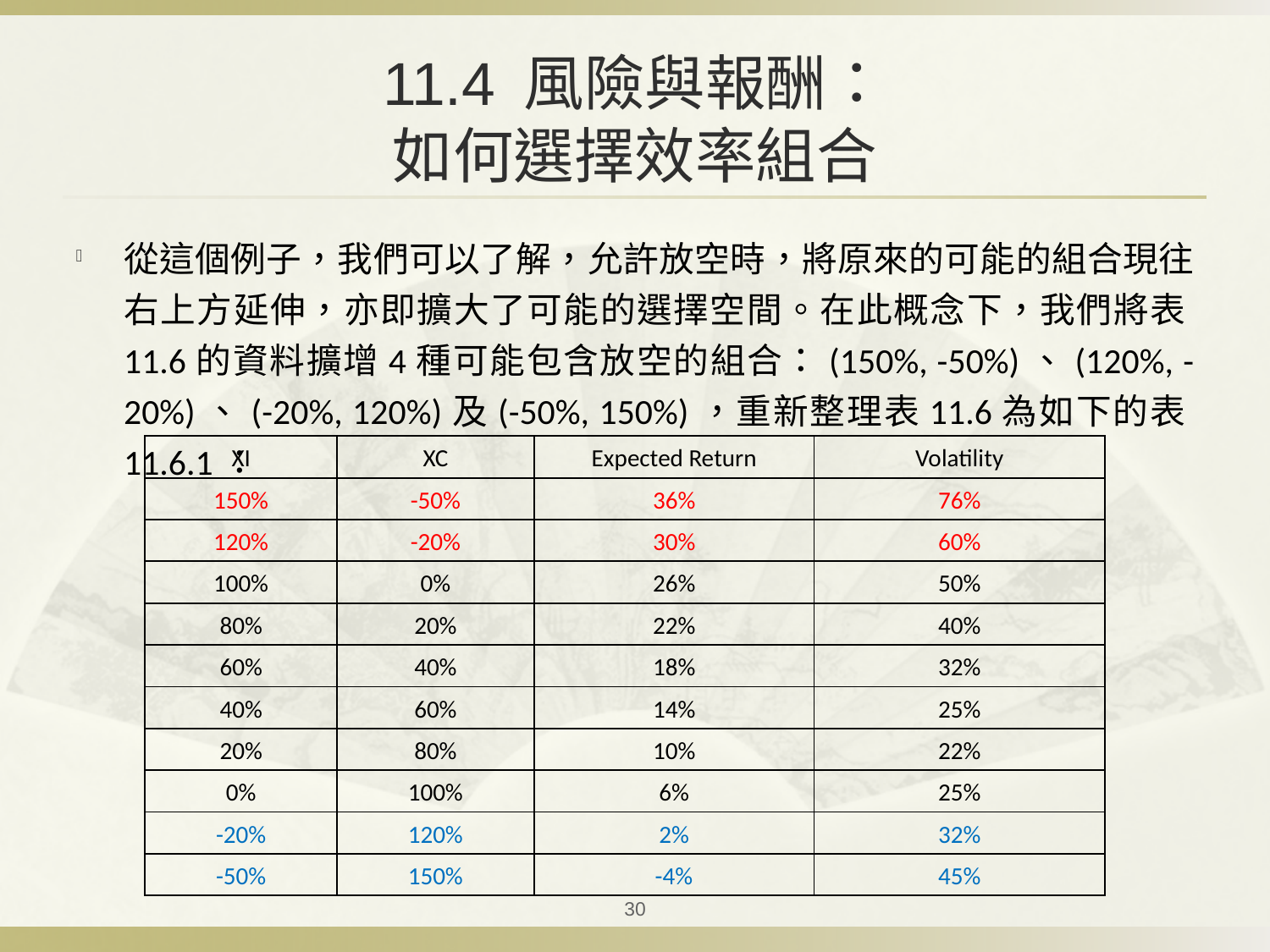

# 11.4 風險與報酬： 如何選擇效率組合
從這個例子，我們可以了解，允許放空時，將原來的可能的組合現往右上方延伸，亦即擴大了可能的選擇空間。在此概念下，我們將表11.6的資料擴增4種可能包含放空的組合：(150%, -50%)、(120%, -20%)、(-20%, 120%)及(-50%, 150%)，重新整理表11.6為如下的表11.6.1：

| XI | XC | Expected Return | Volatility |
| --- | --- | --- | --- |
| 150% | -50% | 36% | 76% |
| 120% | -20% | 30% | 60% |
| 100% | 0% | 26% | 50% |
| 80% | 20% | 22% | 40% |
| 60% | 40% | 18% | 32% |
| 40% | 60% | 14% | 25% |
| 20% | 80% | 10% | 22% |
| 0% | 100% | 6% | 25% |
| -20% | 120% | 2% | 32% |
| -50% | 150% | -4% | 45% |
30